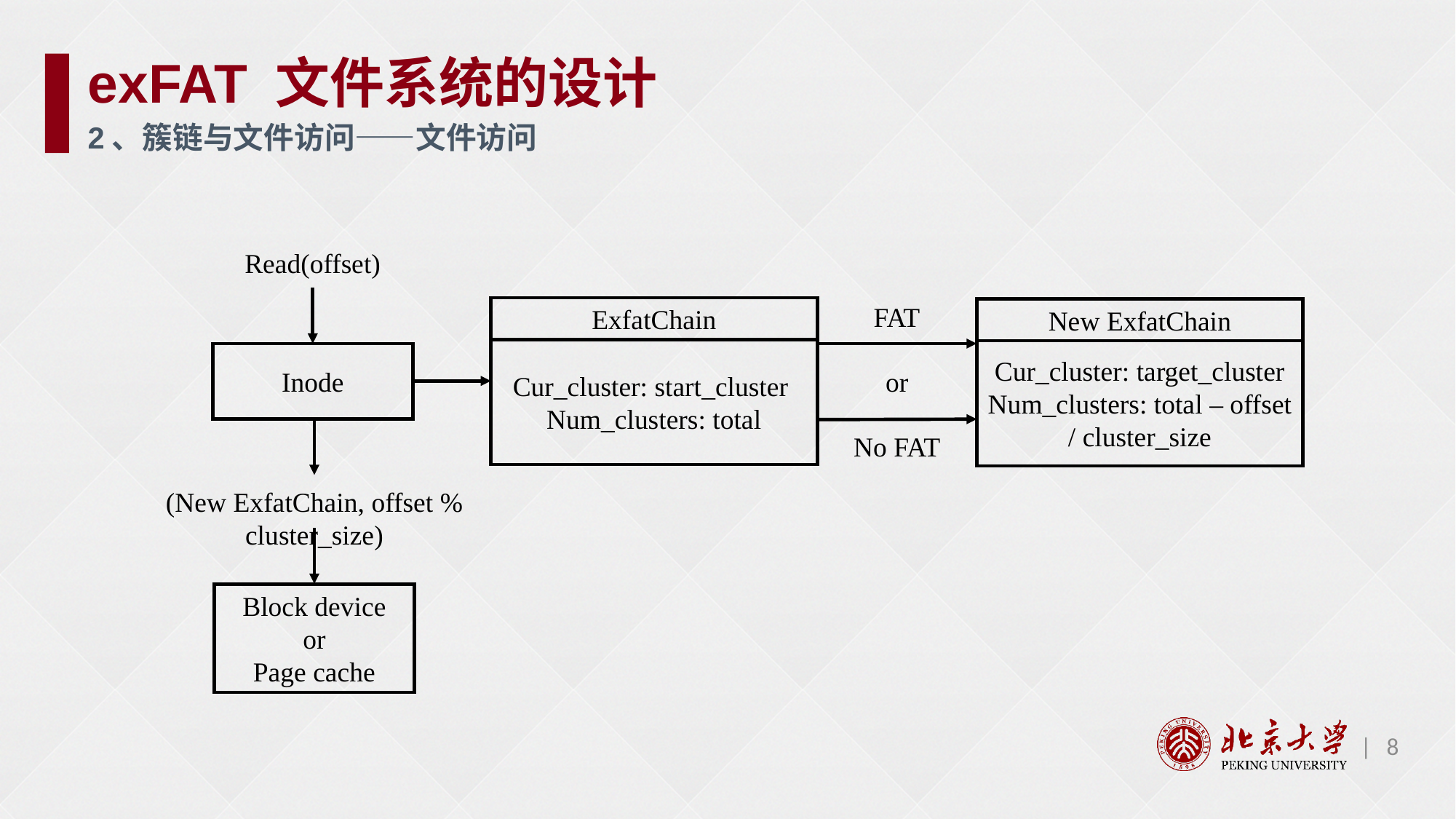

exFAT 文件系统的设计

2、簇链与文件访问——文件访问
Read(offset)
FAT
ExfatChain
New ExfatChain
Cur_cluster: start_cluster
Num_clusters: total
Cur_cluster: target_cluster
Num_clusters: total – offset / cluster_size
Inode
or
No FAT
(New ExfatChain, offset % cluster_size)
Block device
or
Page cache
8